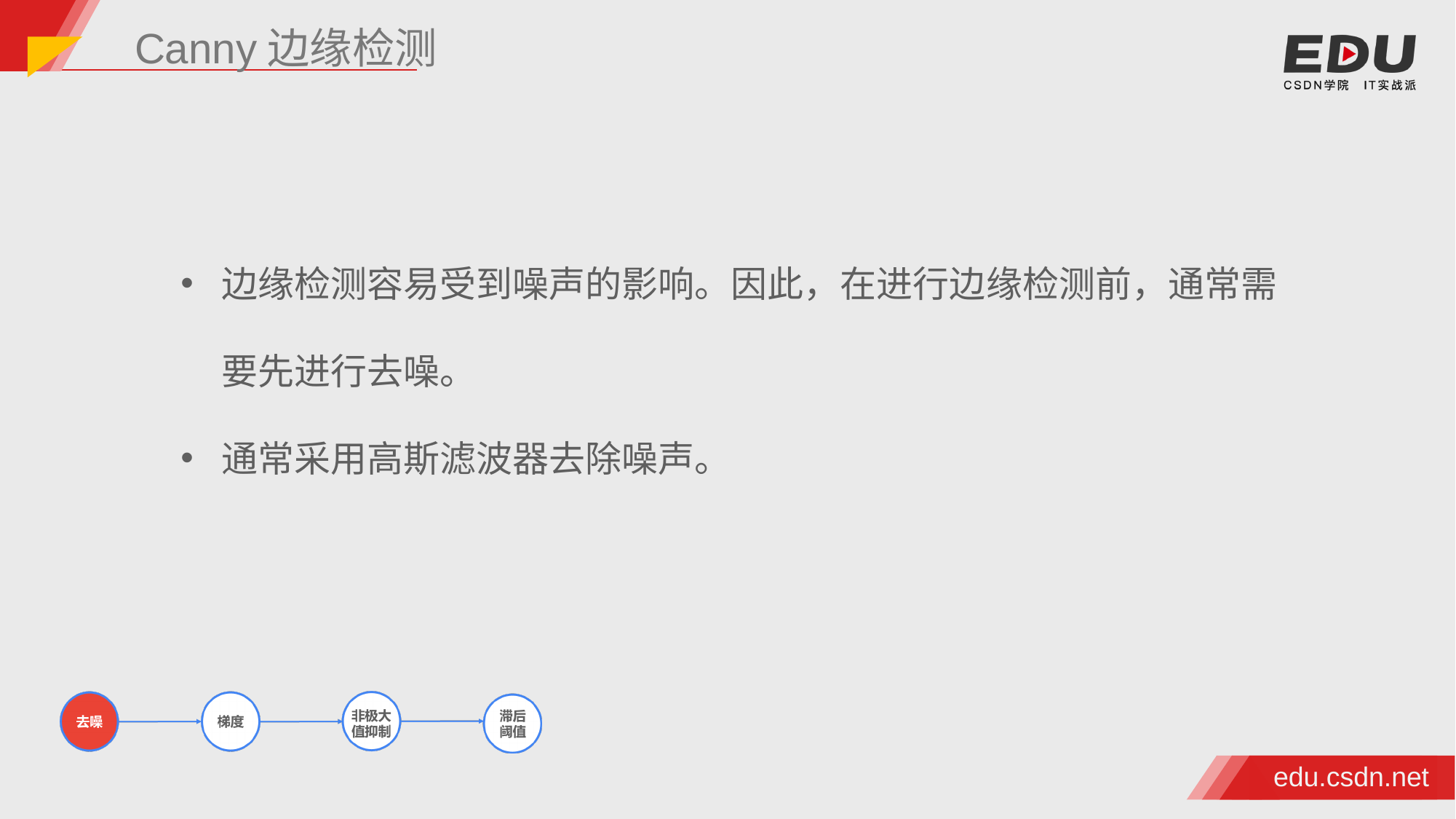

Canny边缘检测

边缘检测容易受到噪声的影响。因此，在进行边缘检测前，通常需要先进行去噪。
通常采用高斯滤波器去除噪声。